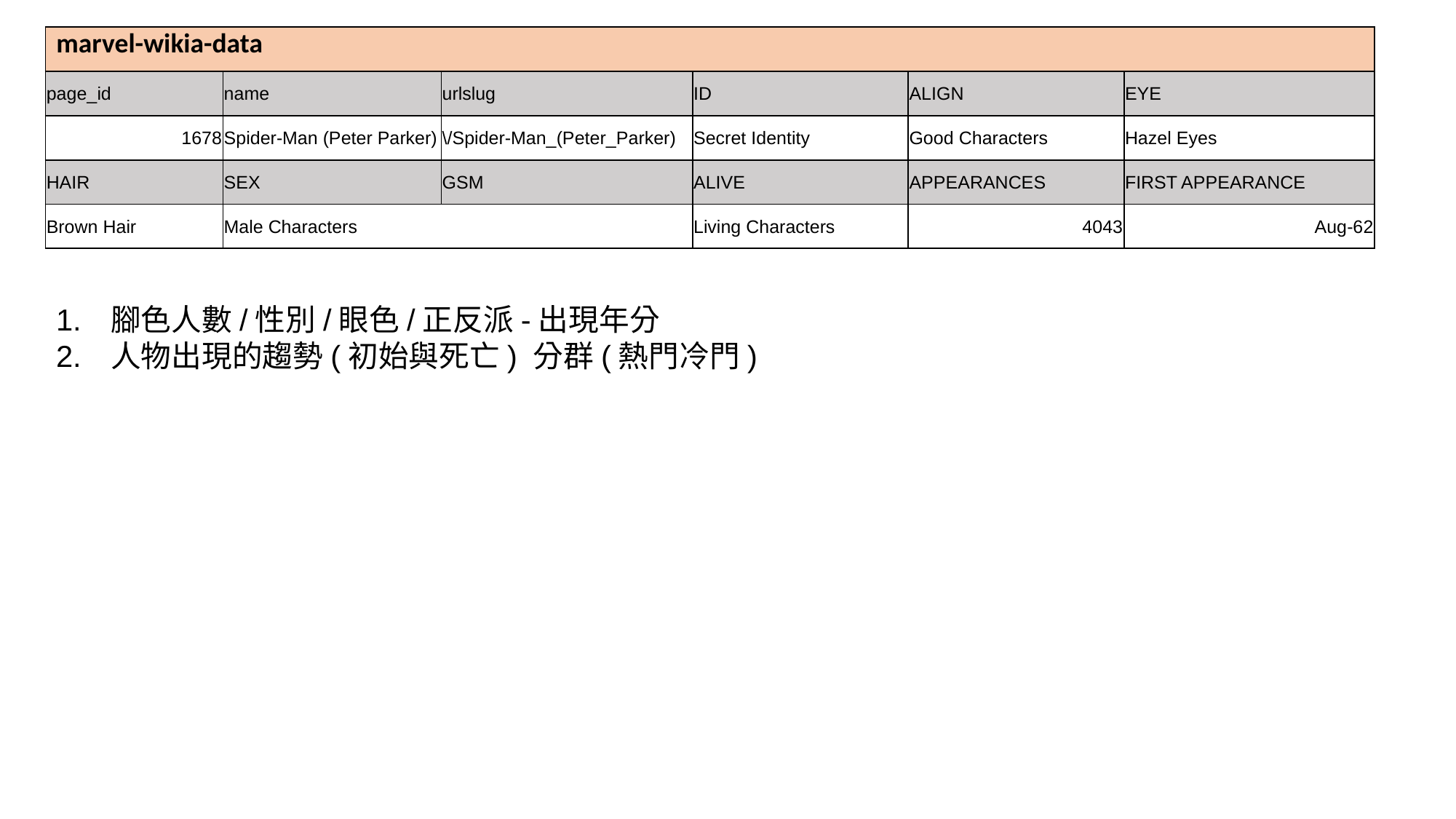

| marvel-wikia-data |  |  |  |  |  |
| --- | --- | --- | --- | --- | --- |
| page\_id | name | urlslug | ID | ALIGN | EYE |
| 1678 | Spider-Man (Peter Parker) | \/Spider-Man\_(Peter\_Parker) | Secret Identity | Good Characters | Hazel Eyes |
| HAIR | SEX | GSM | ALIVE | APPEARANCES | FIRST APPEARANCE |
| Brown Hair | Male Characters |  | Living Characters | 4043 | Aug-62 |
腳色人數/性別/眼色/正反派-出現年分
人物出現的趨勢(初始與死亡) 分群(熱門冷門)